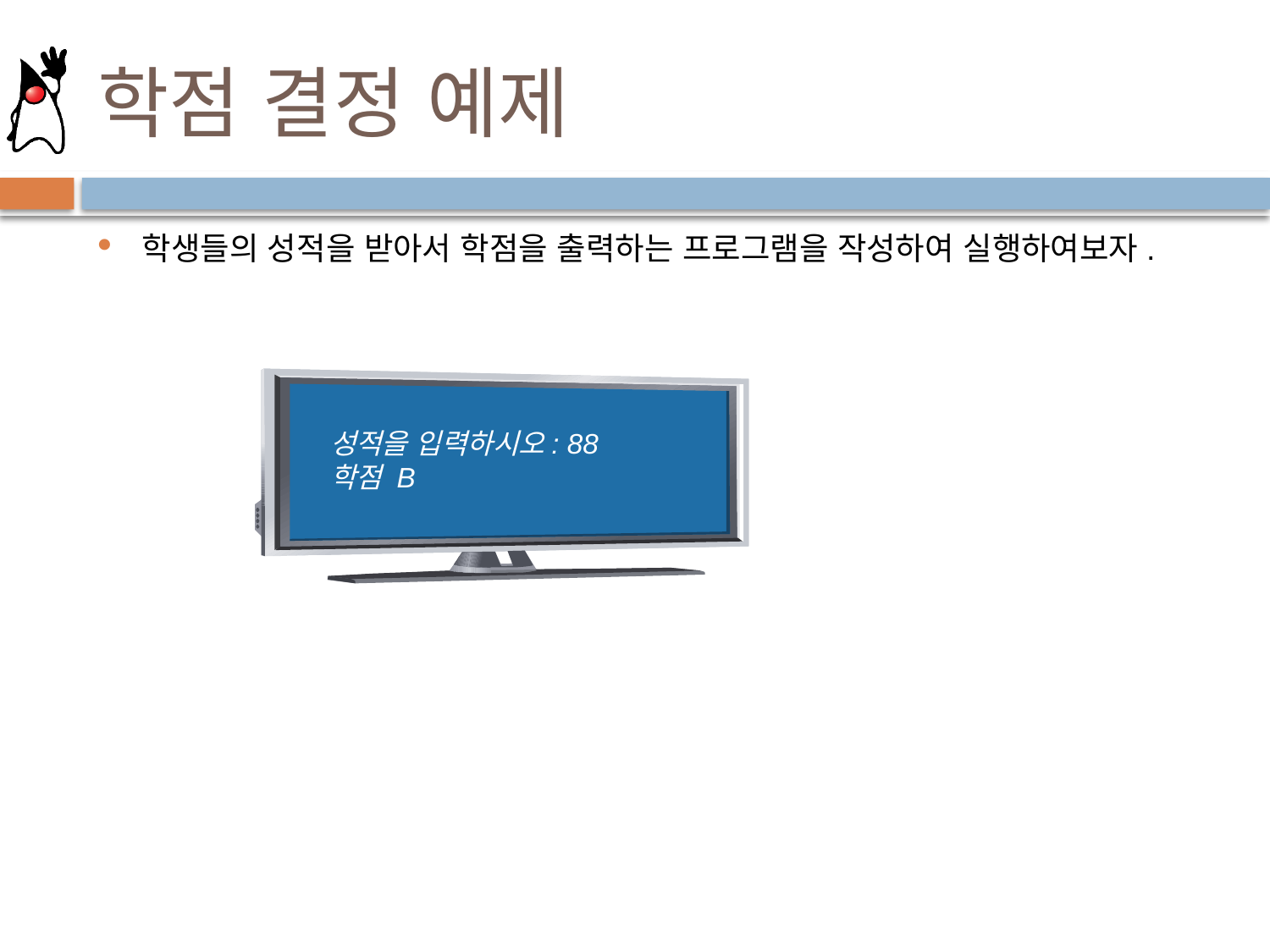

# 학점 결정 예제
학생들의 성적을 받아서 학점을 출력하는 프로그램을 작성하여 실행하여보자.

성적을 입력하시오: 88
학점 B